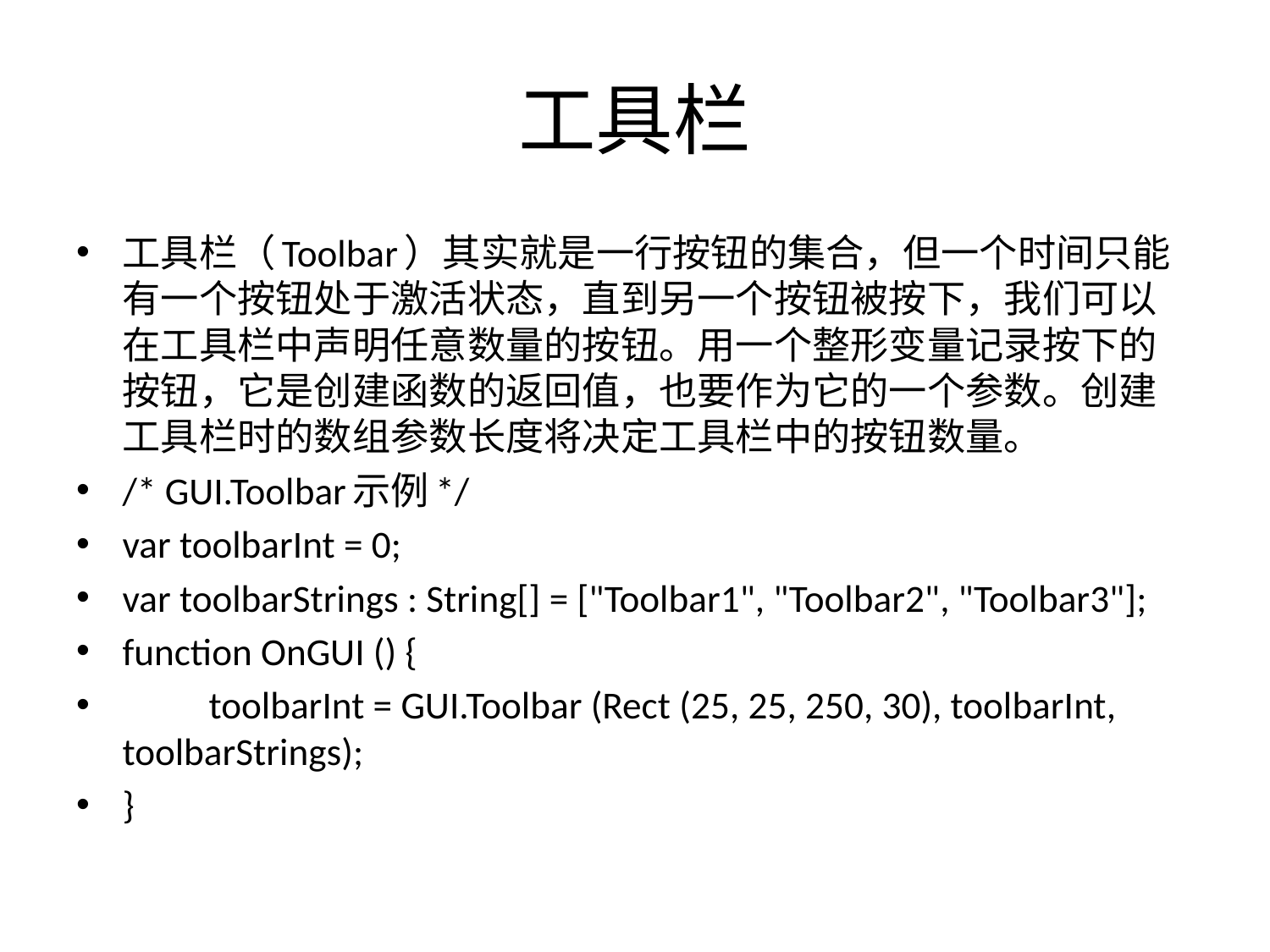

# 工具栏
工具栏（Toolbar）其实就是一行按钮的集合，但一个时间只能有一个按钮处于激活状态，直到另一个按钮被按下，我们可以在工具栏中声明任意数量的按钮。用一个整形变量记录按下的按钮，它是创建函数的返回值，也要作为它的一个参数。创建工具栏时的数组参数长度将决定工具栏中的按钮数量。
/* GUI.Toolbar示例*/
var toolbarInt = 0;
var toolbarStrings : String[] = ["Toolbar1", "Toolbar2", "Toolbar3"];
function OnGUI () {
	toolbarInt = GUI.Toolbar (Rect (25, 25, 250, 30), toolbarInt, toolbarStrings);
}